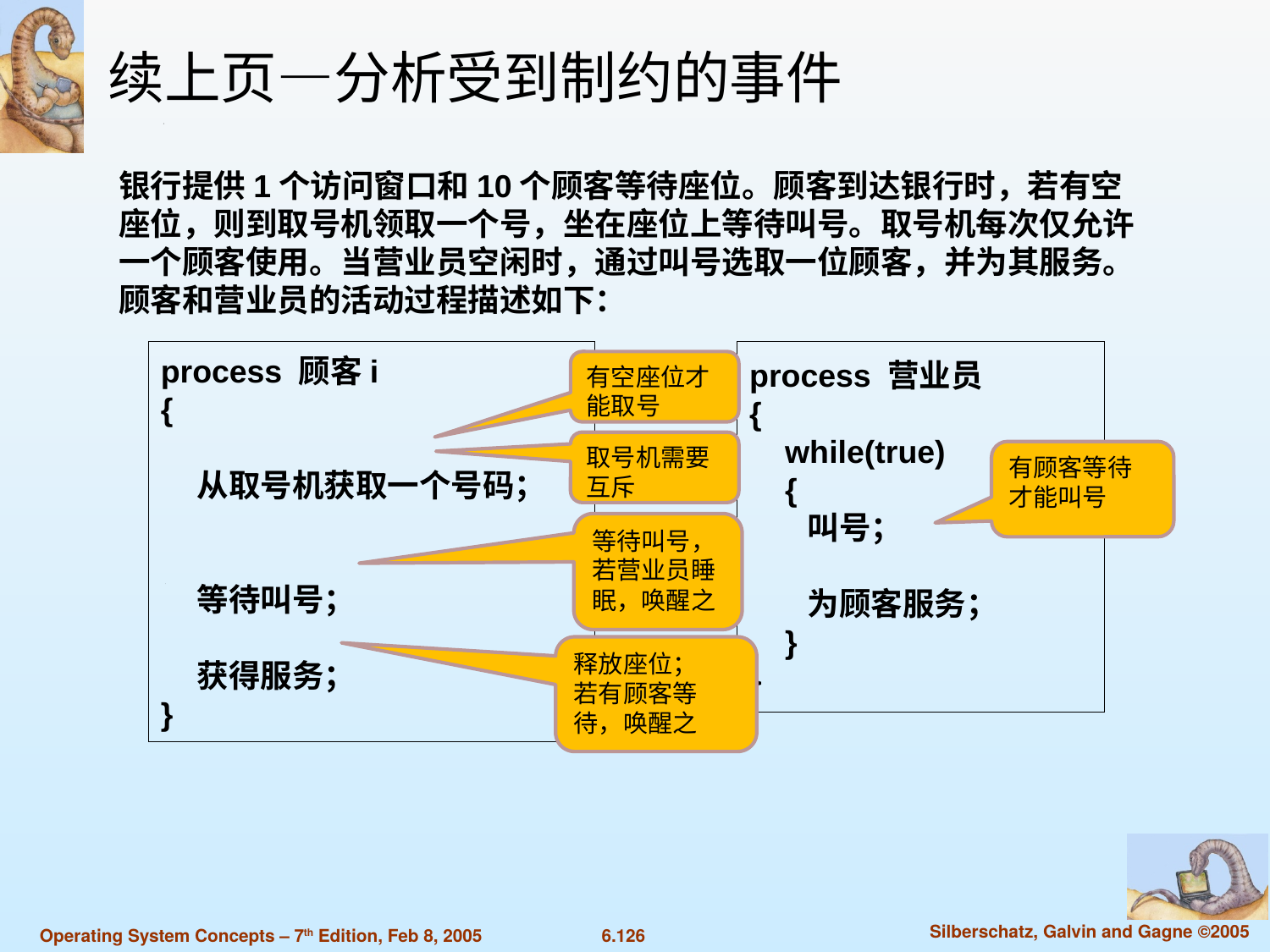

续上页—分析受到制约的事件
银行提供1个访问窗口和10个顾客等待座位。顾客到达银行时，若有空座位，则到取号机领取一个号，坐在座位上等待叫号。取号机每次仅允许一个顾客使用。当营业员空闲时，通过叫号选取一位顾客，并为其服务。顾客和营业员的活动过程描述如下：
process 顾客i
{

    从取号机获取一个号码；

    等待叫号；

    获得服务；
}
process 营业员
{
    while(true)
    {
       叫号；

       为顾客服务；
    }
}
有空座位才能取号
取号机需要互斥
有顾客等待才能叫号
等待叫号，若营业员睡眠，唤醒之
释放座位；
若有顾客等待，唤醒之